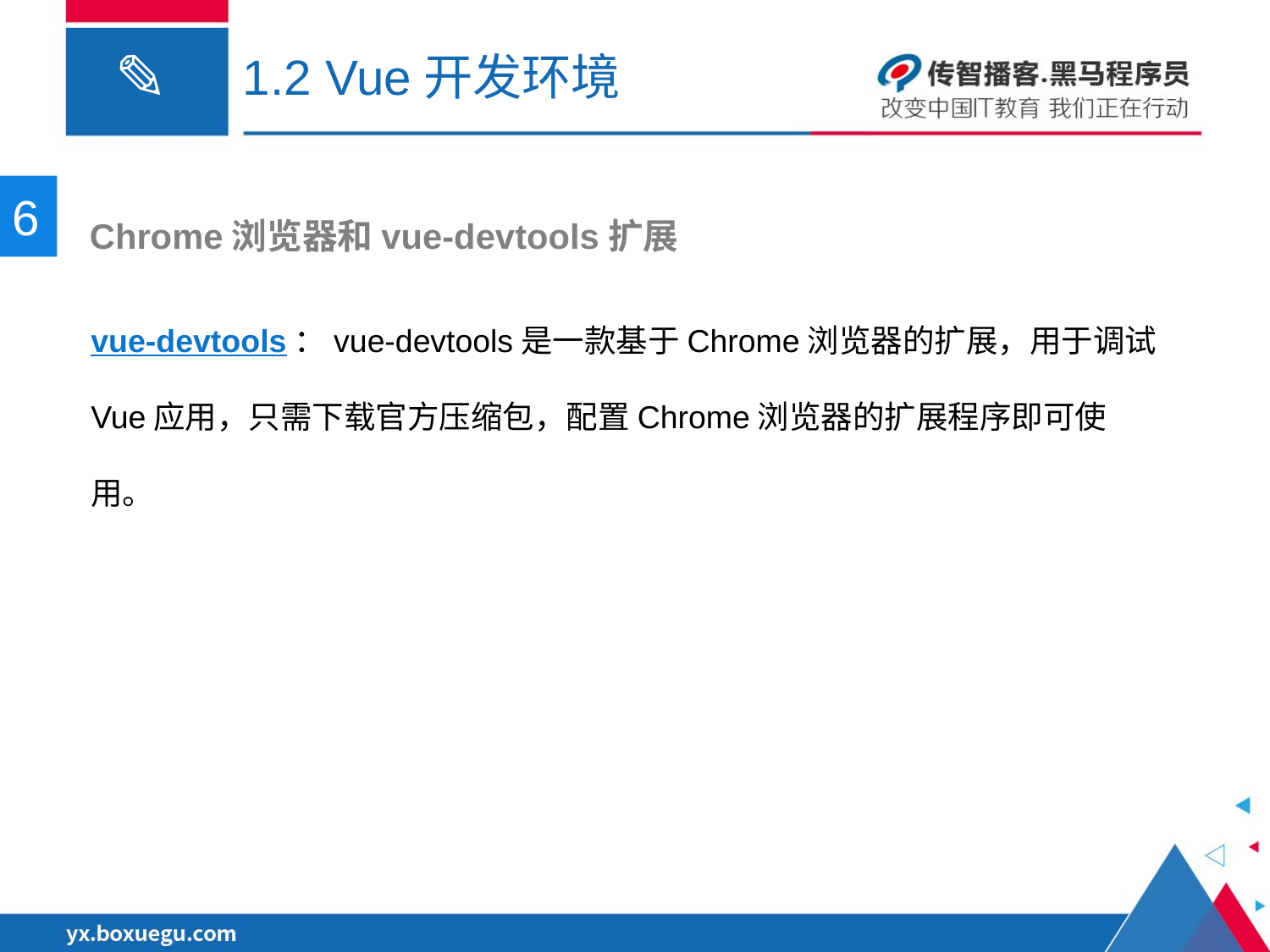

# 1.2 Vue开发环境

6
  Chrome浏览器和vue-devtools扩展
vue-devtools：vue-devtools是一款基于Chrome浏览器的扩展，用于调试Vue应用，只需下载官方压缩包，配置Chrome浏览器的扩展程序即可使用。